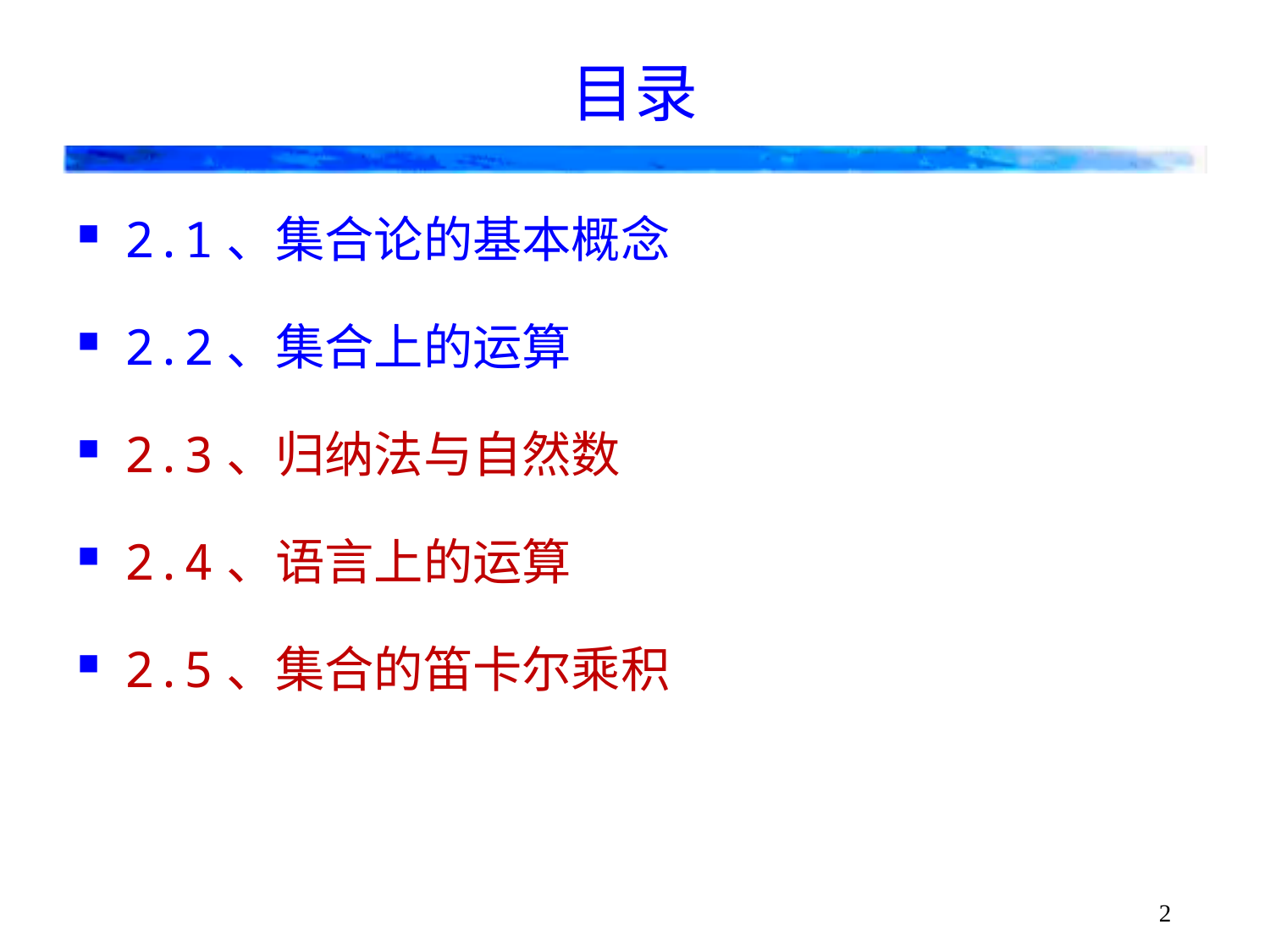

# 目录
2.1、集合论的基本概念
2.2、集合上的运算
2.3、归纳法与自然数
2.4、语言上的运算
2.5、集合的笛卡尔乘积
2